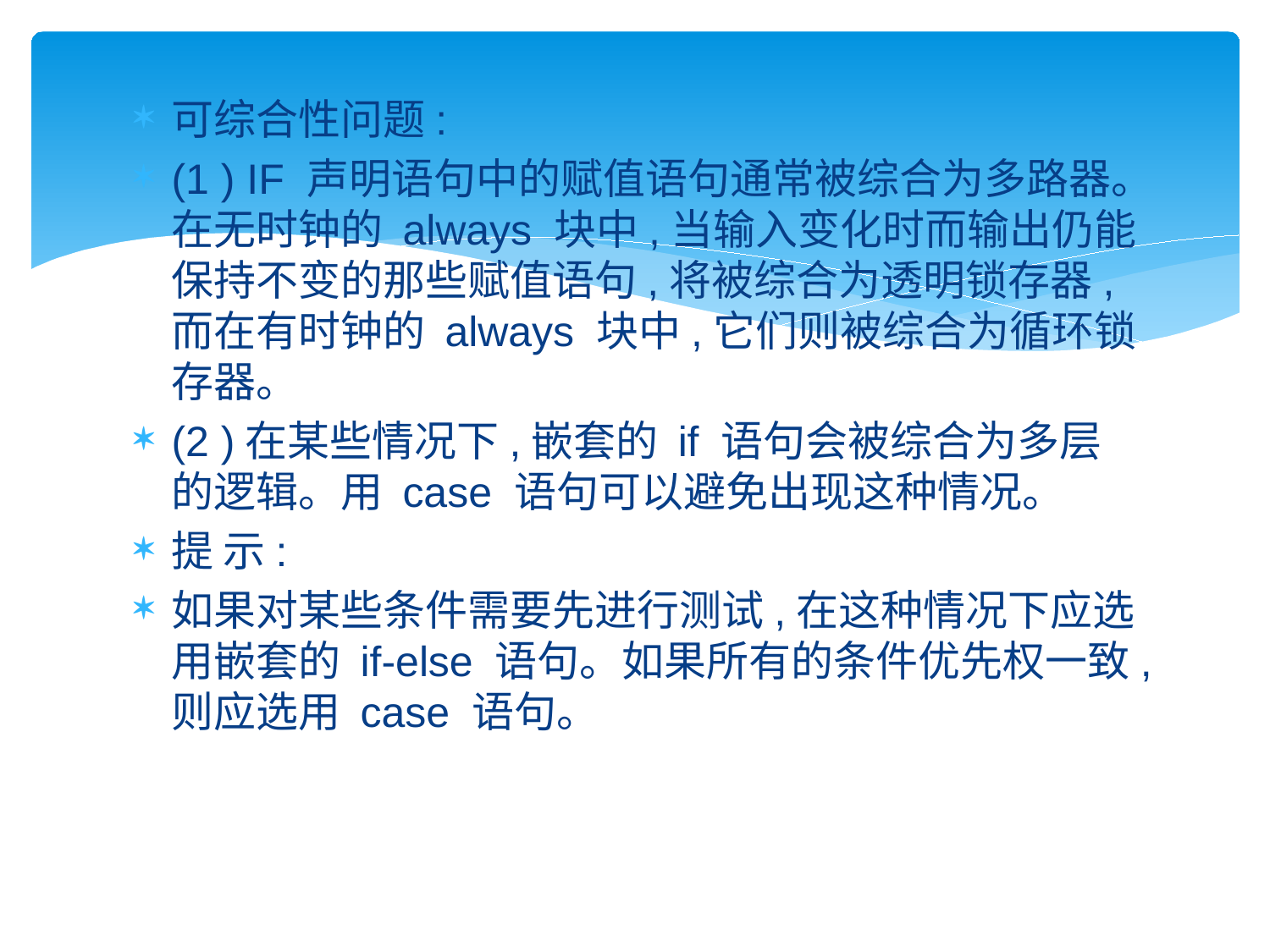

#
可综合性问题:
(1 ) IF 声明语句中的赋值语句通常被综合为多路器。在无时钟的 always 块中,当输入变化时而输出仍能保持不变的那些赋值语句,将被综合为透明锁存器,而在有时钟的 always 块中,它们则被综合为循环锁存器。
(2 )在某些情况下,嵌套的 if 语句会被综合为多层的逻辑。用 case 语句可以避免出现这种情况。
提 示:
如果对某些条件需要先进行测试,在这种情况下应选用嵌套的 if-else 语句。如果所有的条件优先权一致,则应选用 case 语句。